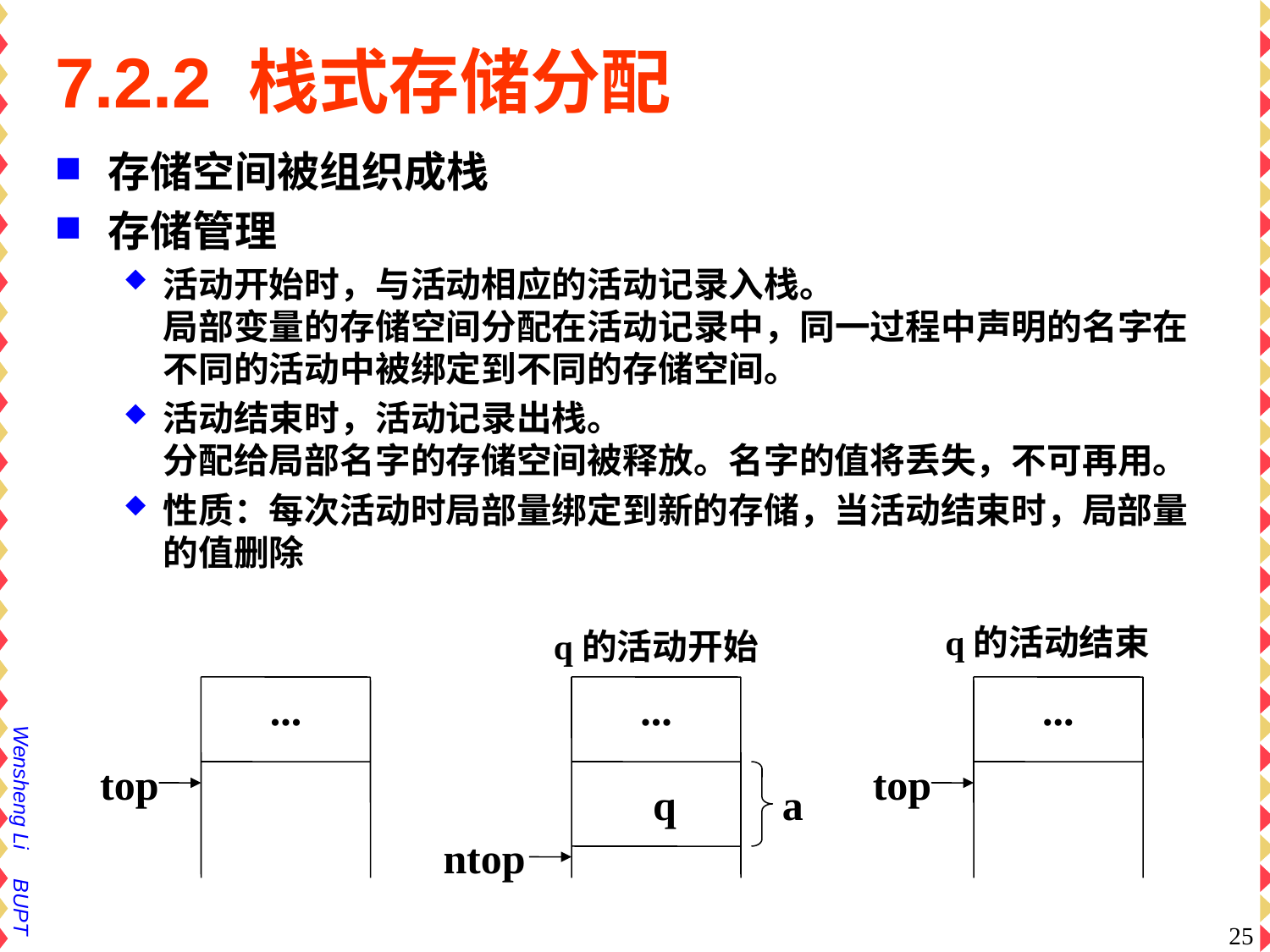

# 7.2.2 栈式存储分配
存储空间被组织成栈
存储管理
活动开始时，与活动相应的活动记录入栈。
局部变量的存储空间分配在活动记录中，同一过程中声明的名字在不同的活动中被绑定到不同的存储空间。
活动结束时，活动记录出栈。
分配给局部名字的存储空间被释放。名字的值将丢失，不可再用。
性质：每次活动时局部量绑定到新的存储，当活动结束时，局部量的值删除
q的活动结束

...

top

q的活动开始

...

q
a
ntop

...

top

25